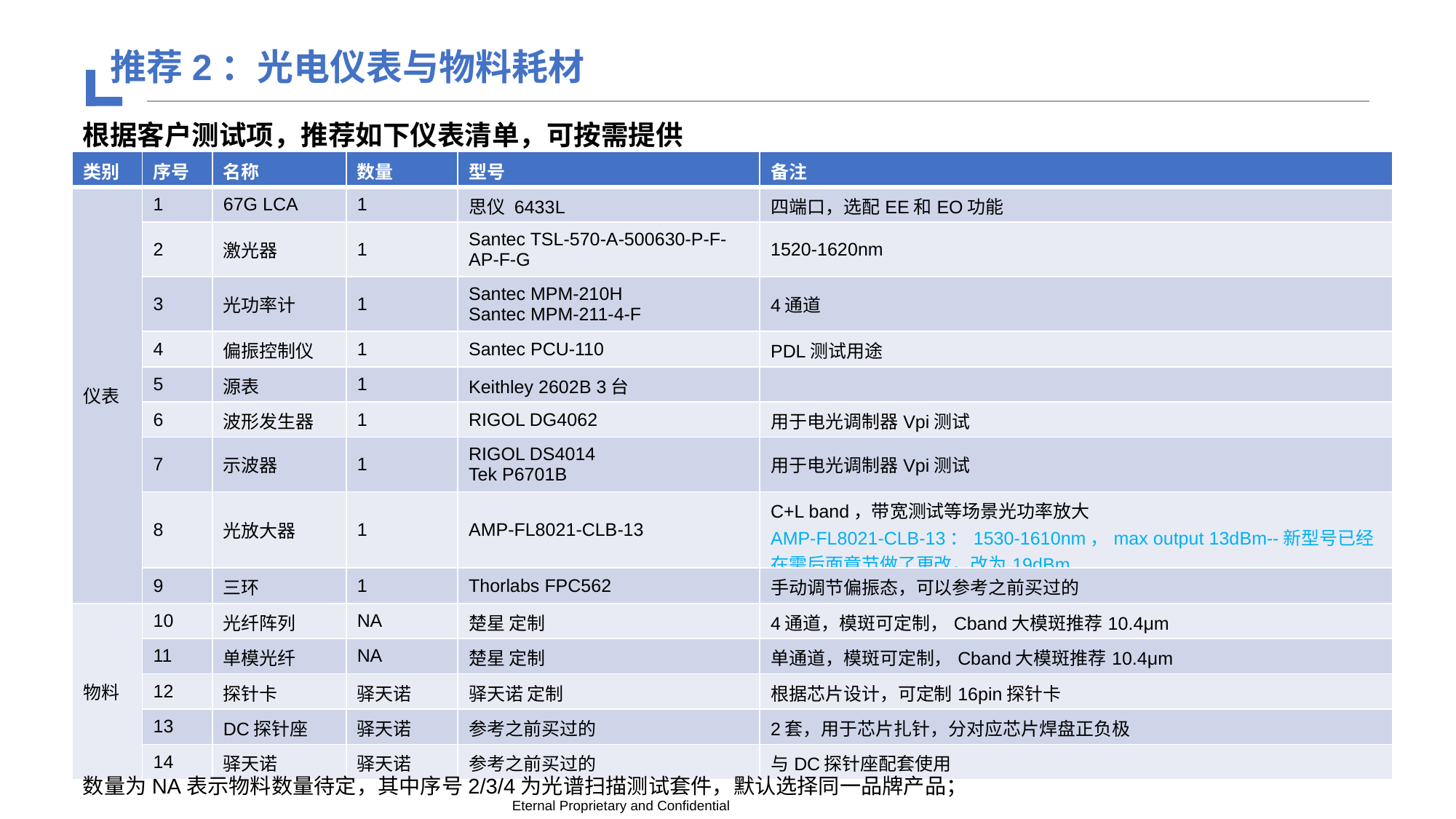

推荐2：光电仪表与物料耗材

根据客户测试项，推荐如下仪表清单，可按需提供
| 类别 | 序号 | 名称 | 数量 | 型号 | 备注 |
| --- | --- | --- | --- | --- | --- |
| 仪表 | 1 | 67G LCA | 1 | 思仪 6433L | 四端口，选配EE和EO功能 |
|  | 2 | 激光器 | 1 | Santec TSL-570-A-500630-P-F-AP-F-G | 1520-1620nm |
|  | 3 | 光功率计 | 1 | Santec MPM-210H Santec MPM-211-4-F | 4通道 |
|  | 4 | 偏振控制仪 | 1 | Santec PCU-110 | PDL测试用途 |
|  | 5 | 源表 | 1 | Keithley 2602B 3台 |  |
|  | 6 | 波形发生器 | 1 | RIGOL DG4062 | 用于电光调制器Vpi测试 |
|  | 7 | 示波器 | 1 | RIGOL DS4014 Tek P6701B | 用于电光调制器Vpi测试 |
|  | 8 | 光放大器 | 1 | AMP-FL8021-CLB-13 | C+L band，带宽测试等场景光功率放大 AMP-FL8021-CLB-13：1530-1610nm，max output 13dBm--新型号已经在需后面章节做了更改，改为19dBm |
|  | 9 | 三环 | 1 | Thorlabs FPC562 | 手动调节偏振态，可以参考之前买过的 |
| 物料 | 10 | 光纤阵列 | NA | 楚星 定制 | 4通道，模斑可定制，Cband大模斑推荐10.4μm |
|  | 11 | 单模光纤 | NA | 楚星 定制 | 单通道，模斑可定制，Cband大模斑推荐10.4μm |
|  | 12 | 探针卡 | 驿天诺 | 驿天诺 定制 | 根据芯片设计，可定制16pin探针卡 |
|  | 13 | DC探针座 | 驿天诺 | 参考之前买过的 | 2套，用于芯片扎针，分对应芯片焊盘正负极 |
|  | 14 | 驿天诺 | 驿天诺 | 参考之前买过的 | 与DC探针座配套使用 |
数量为NA表示物料数量待定，其中序号2/3/4为光谱扫描测试套件，默认选择同一品牌产品；
Eternal Proprietary and Confidential